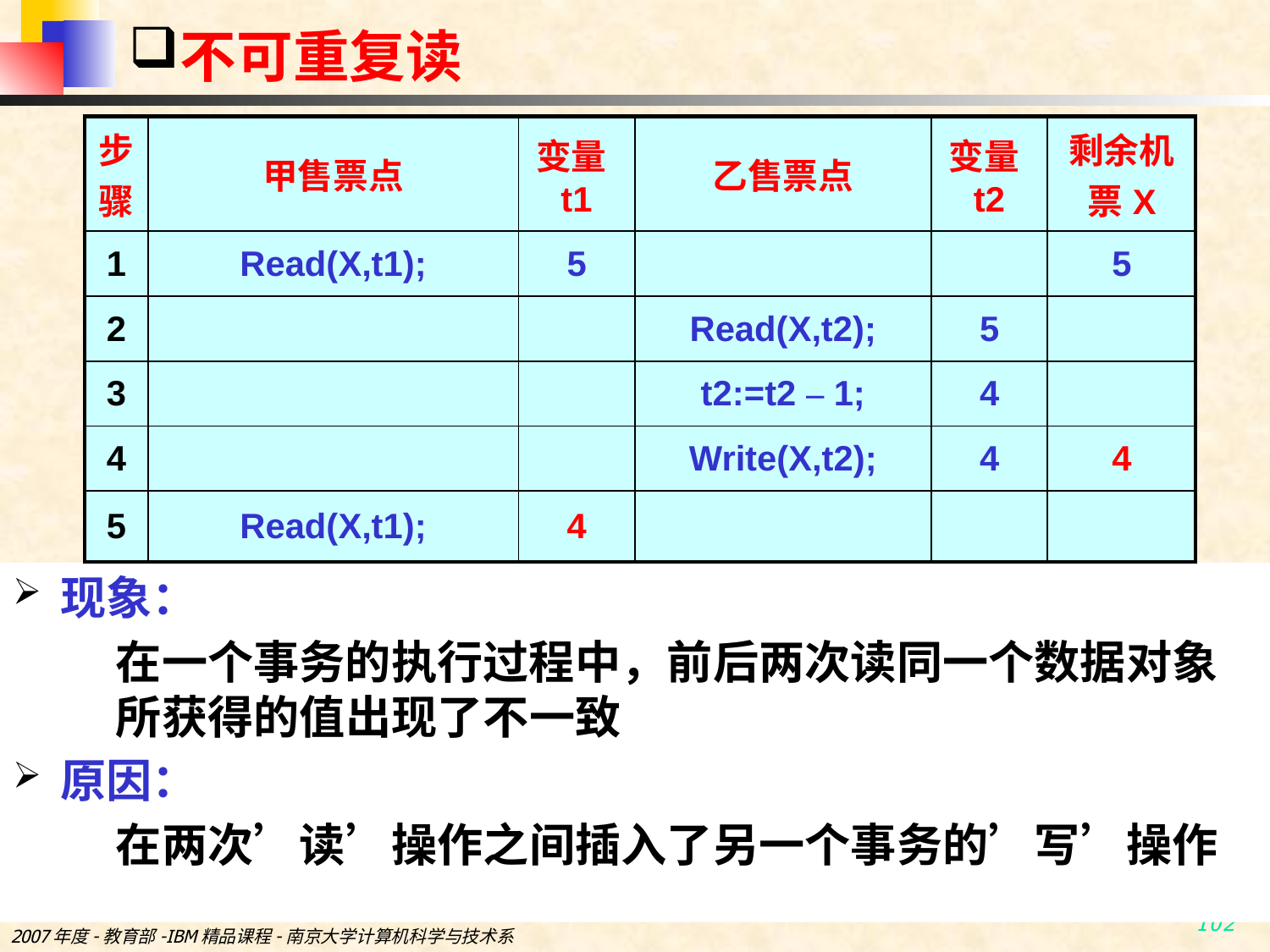

# 不可重复读
| 步骤 | 甲售票点 | 变量t1 | 乙售票点 | 变量t2 | 剩余机票X |
| --- | --- | --- | --- | --- | --- |
| 1 | Read(X,t1); | 5 |  |  | 5 |
| 2 |  |  | Read(X,t2); | 5 |  |
| 3 |  |  | t2:=t2 – 1; | 4 |  |
| 4 |  |  | Write(X,t2); | 4 | 4 |
| 5 | Read(X,t1); | 4 |  |  |  |
现象：
	在一个事务的执行过程中，前后两次读同一个数据对象所获得的值出现了不一致
原因：
	在两次’读’操作之间插入了另一个事务的’写’操作
102